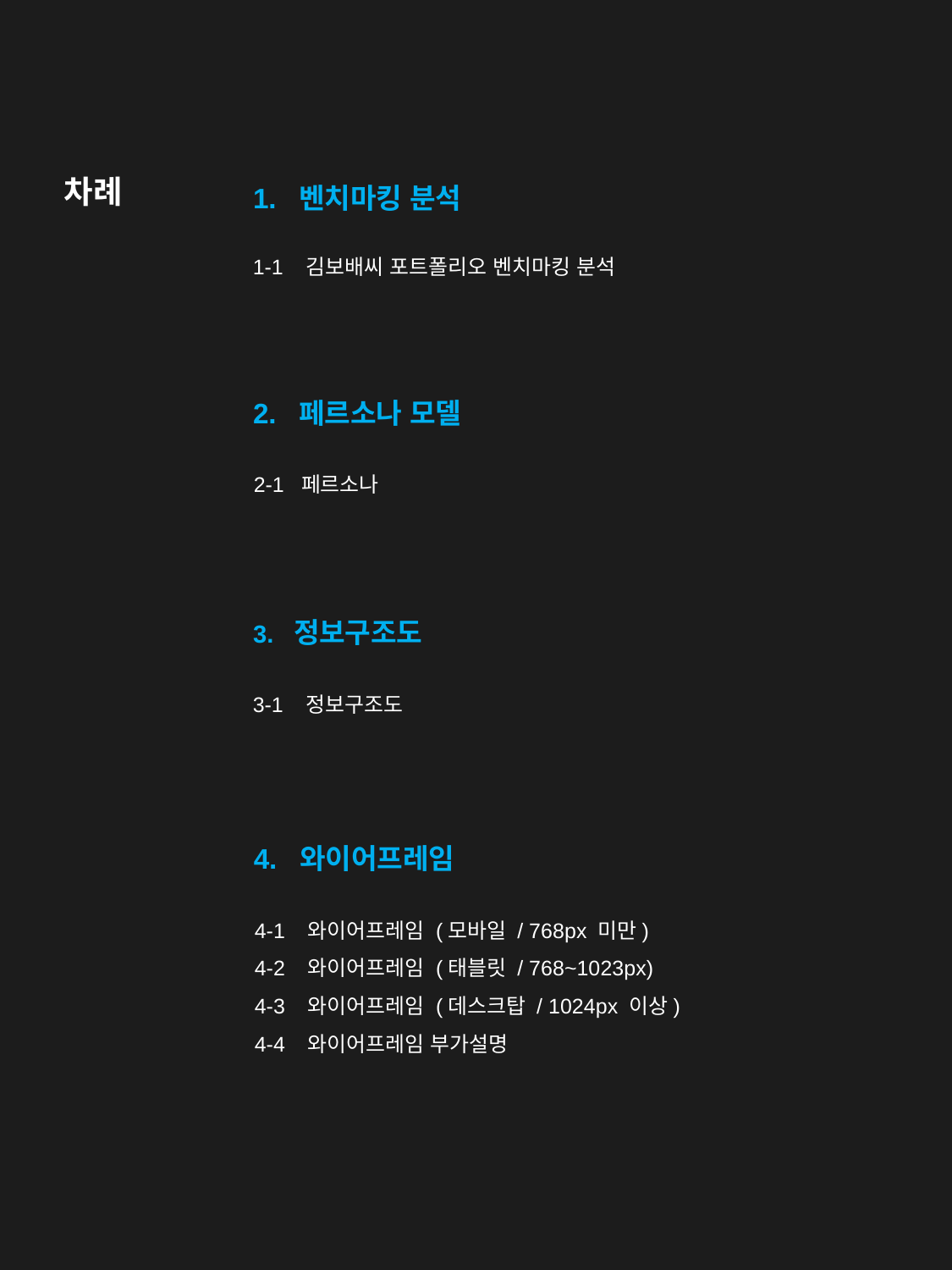

# 차례
1.  벤치마킹 분석
1-1   김보배씨 포트폴리오 벤치마킹 분석
2.  페르소나 모델
2-1  페르소나
3.  정보구조도
3-1   정보구조도
4.  와이어프레임
4-1   와이어프레임 (모바일 / 768px 미만)
4-2   와이어프레임 (태블릿 / 768~1023px)
4-3   와이어프레임 (데스크탑 / 1024px 이상)
4-4   와이어프레임 부가설명